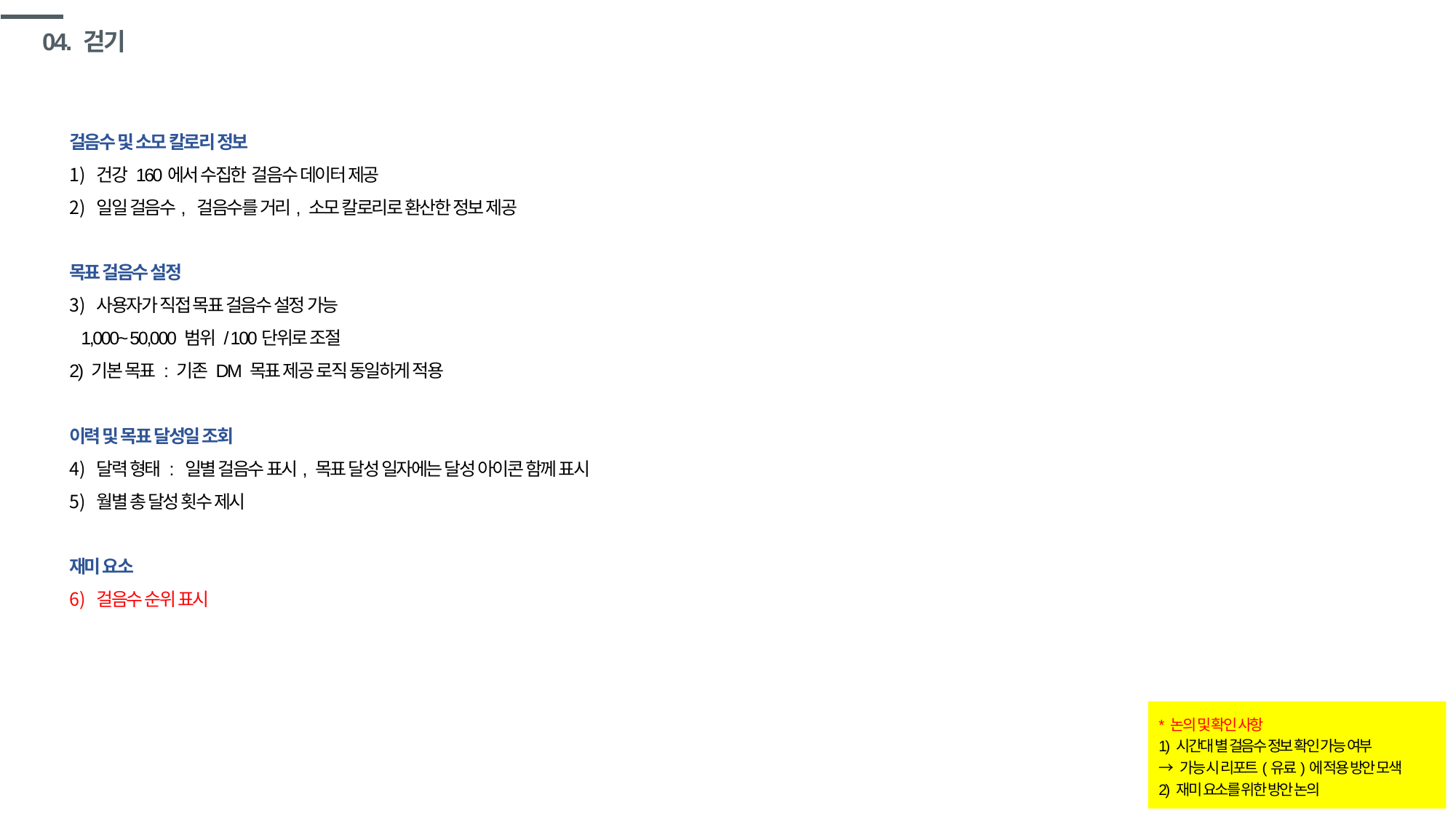

# 04. 걷기
걸음수 및 소모 칼로리 정보
건강 160에서 수집한  걸음수 데이터 제공
일일 걸음수,  걸음수를 거리, 소모 칼로리로 환산한 정보 제공

목표 걸음수 설정
사용자가 직접 목표 걸음수 설정 가능
   1,000~ 50,000 범위 / 100단위로 조절
2) 기본 목표 : 기존 DM 목표 제공 로직 동일하게 적용

이력 및 목표 달성일 조회
달력 형태 :  일별 걸음수 표시, 목표 달성 일자에는 달성 아이콘 함께 표시
월별 총 달성 횟수 제시

재미 요소
걸음수 순위 표시
* 논의 및 확인 사항
1) 시간대 별 걸음수 정보 확인 가능 여부
→ 가능 시 리포트(유료)에 적용 방안 모색
2) 재미 요소를 위한 방안 논의